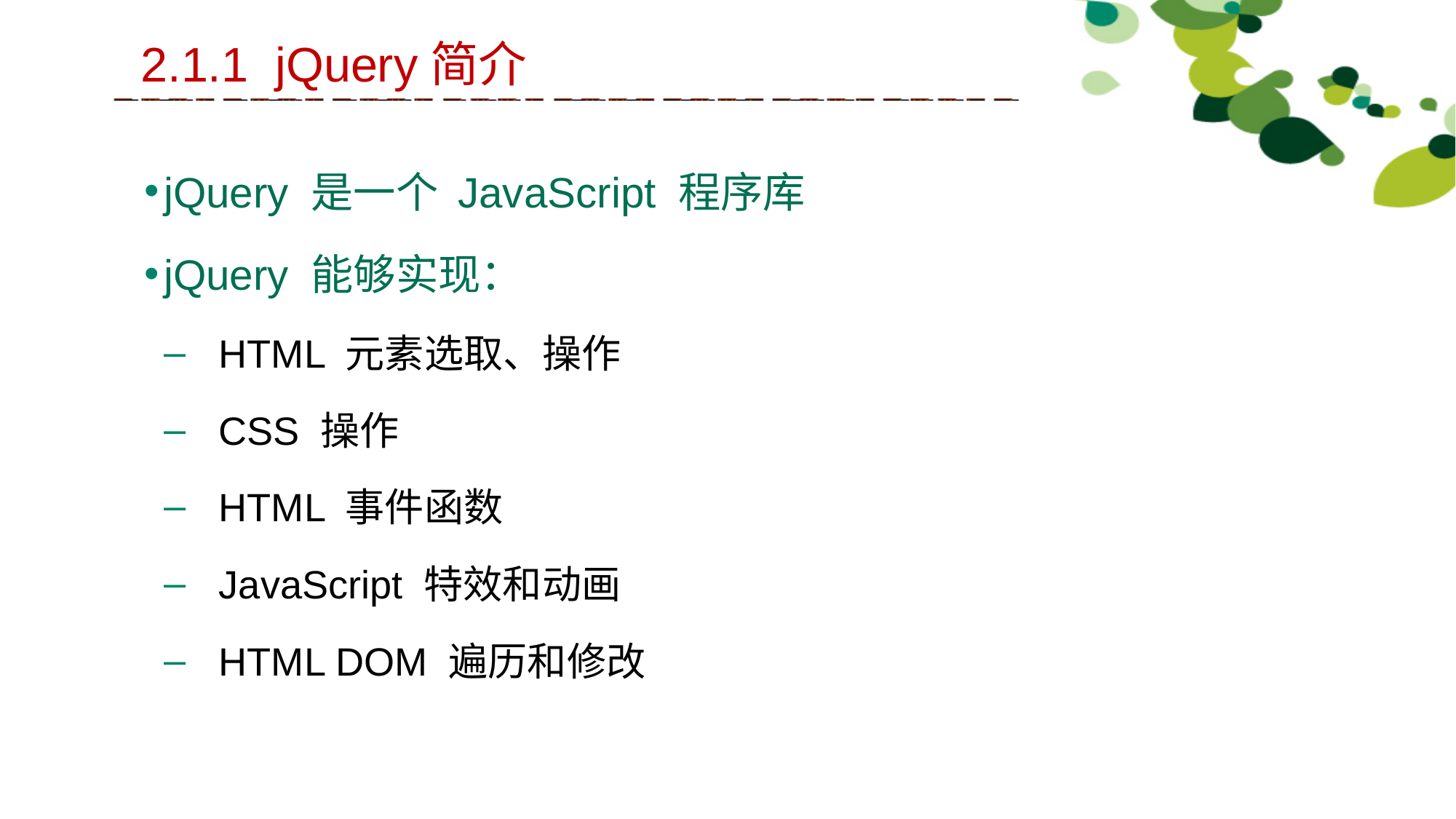

2.1.1  jQuery简介
jQuery 是一个 JavaScript 程序库
jQuery 能够实现：
HTML 元素选取、操作
CSS 操作
HTML 事件函数
JavaScript 特效和动画
HTML DOM 遍历和修改